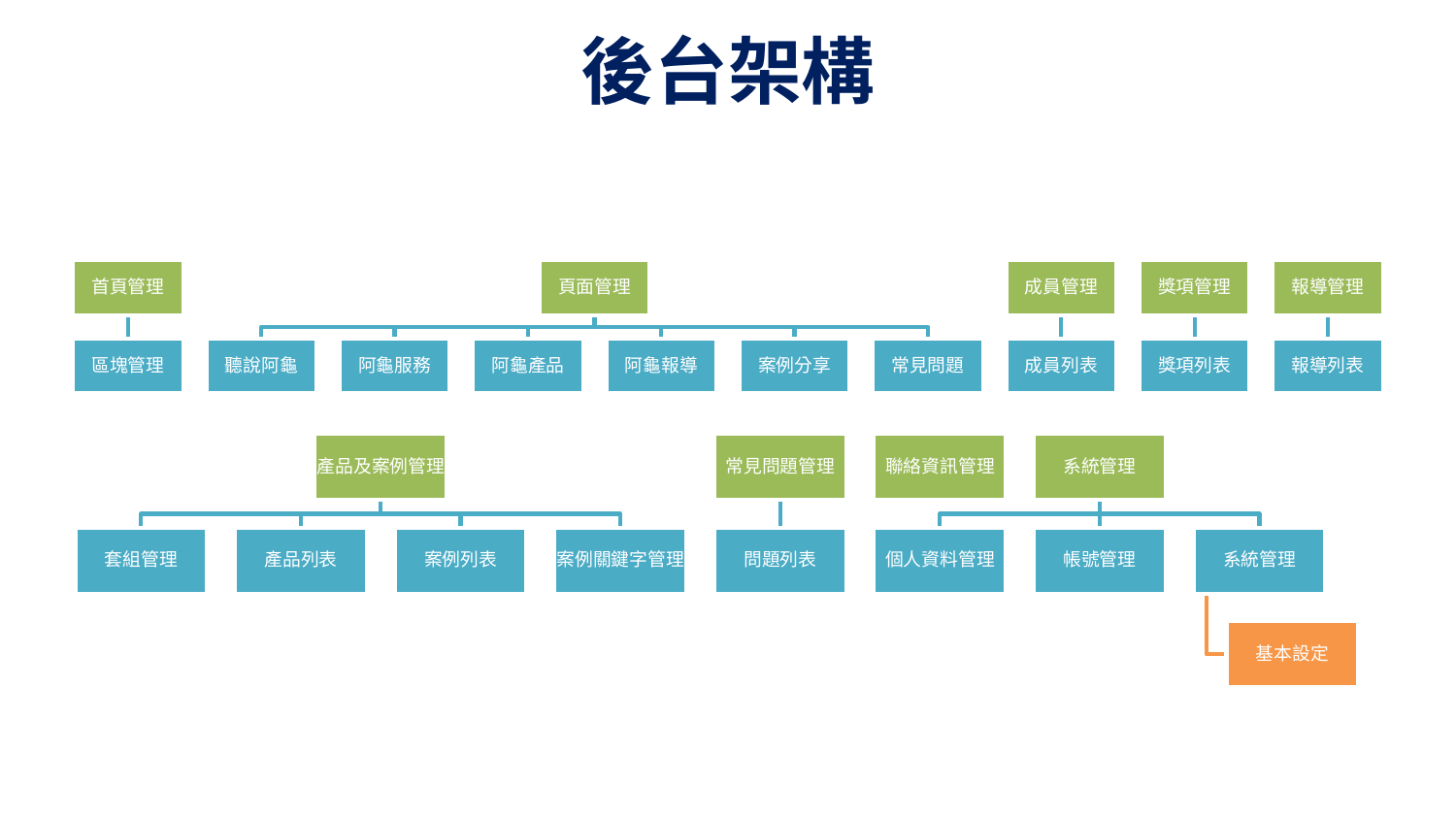

# 後台架構
首頁管理
區塊管理
頁面管理
聽說阿龜
阿龜服務
阿龜產品
阿龜報導
案例分享
常見問題
成員管理
成員列表
獎項管理
獎項列表
報導管理
報導列表
產品及案例管理
套組管理
產品列表
案例列表
案例關鍵字管理
常見問題管理
問題列表
聯絡資訊管理
系統管理
個人資料管理
帳號管理
系統管理
基本設定